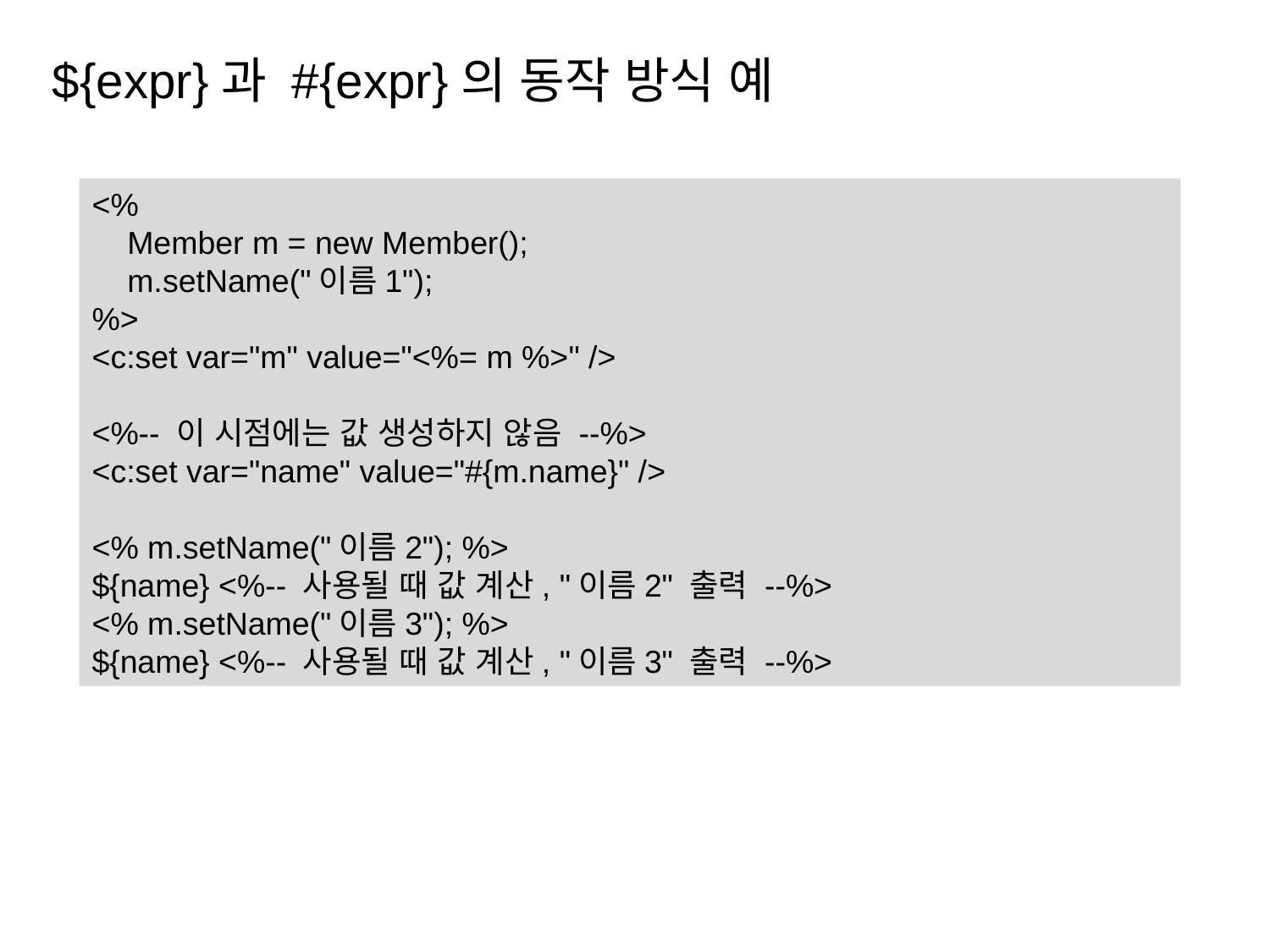

# ${expr}과 #{expr}의 동작 방식 예
<%
    Member m = new Member();
    m.setName("이름1");
%>
<c:set var="m" value="<%= m %>" />

<%-- 이 시점에는 값 생성하지 않음 --%>
<c:set var="name" value="#{m.name}" />

<% m.setName("이름2"); %>
${name} <%-- 사용될 때 값 계산, "이름2" 출력 --%>
<% m.setName("이름3"); %>
${name} <%-- 사용될 때 값 계산, "이름3" 출력 --%>